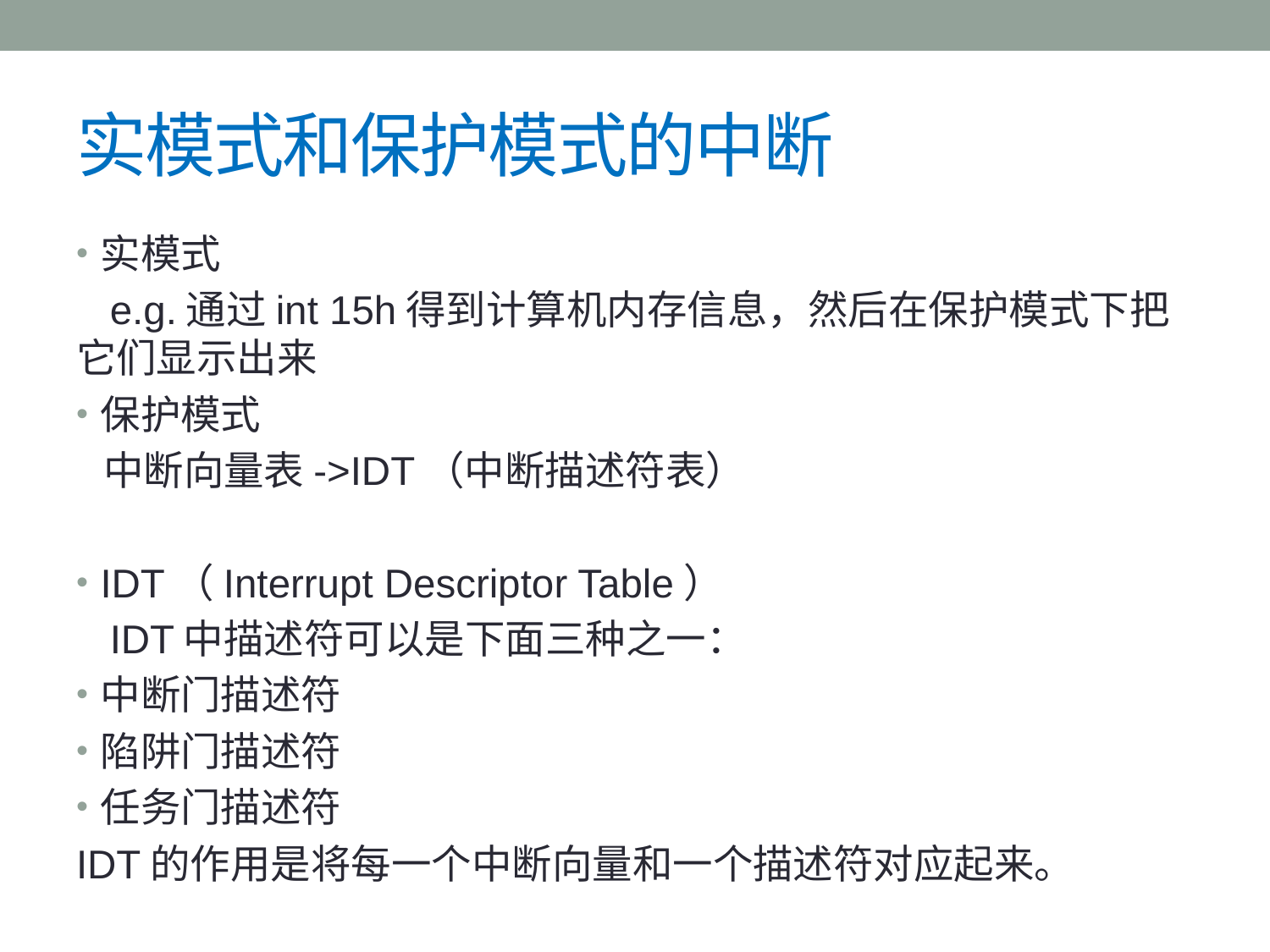

# 实模式和保护模式的中断
实模式
   e.g.通过int 15h得到计算机内存信息，然后在保护模式下把它们显示出来
保护模式
  中断向量表->IDT（中断描述符表）

IDT（Interrupt Descriptor Table）
   IDT中描述符可以是下面三种之一：
中断门描述符
陷阱门描述符
任务门描述符
IDT的作用是将每一个中断向量和一个描述符对应起来。